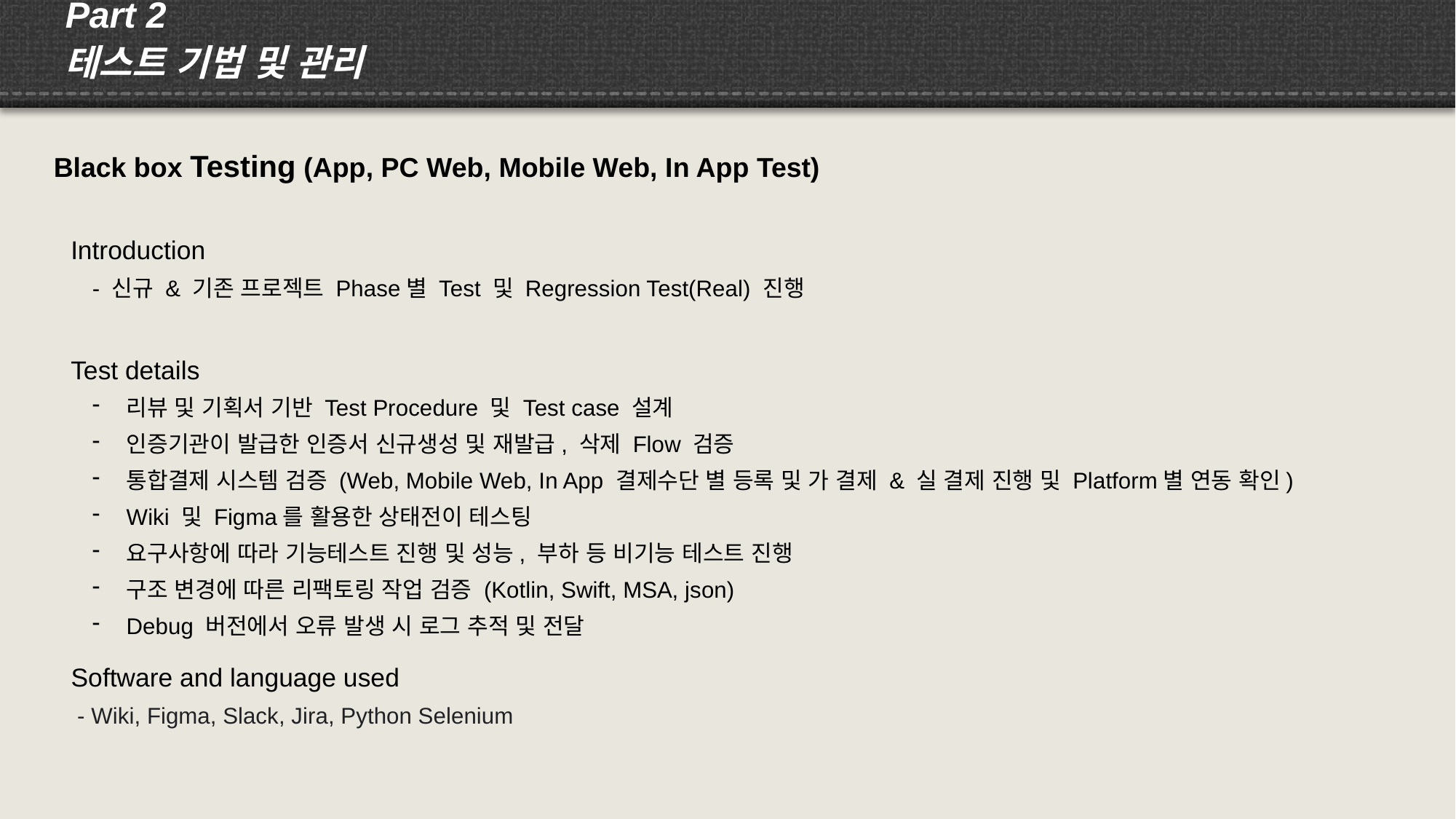

Part 2
테스트 기법 및 관리

Black box Testing (App, PC Web, Mobile Web, In App Test)
Introduction
- 신규 & 기존 프로젝트 Phase별 Test 및 Regression Test(Real) 진행
Test details
리뷰 및 기획서 기반 Test Procedure 및 Test case 설계
인증기관이 발급한 인증서 신규생성 및 재발급, 삭제 Flow 검증
통합결제 시스템 검증 (Web, Mobile Web, In App 결제수단 별 등록 및 가 결제 & 실 결제 진행 및 Platform별 연동 확인)
Wiki 및 Figma를 활용한 상태전이 테스팅
요구사항에 따라 기능테스트 진행 및 성능, 부하 등 비기능 테스트 진행
구조 변경에 따른 리팩토링 작업 검증 (Kotlin, Swift, MSA, json)
Debug 버전에서 오류 발생 시 로그 추적 및 전달
Software and language used
 - Wiki, Figma, Slack, Jira, Python Selenium